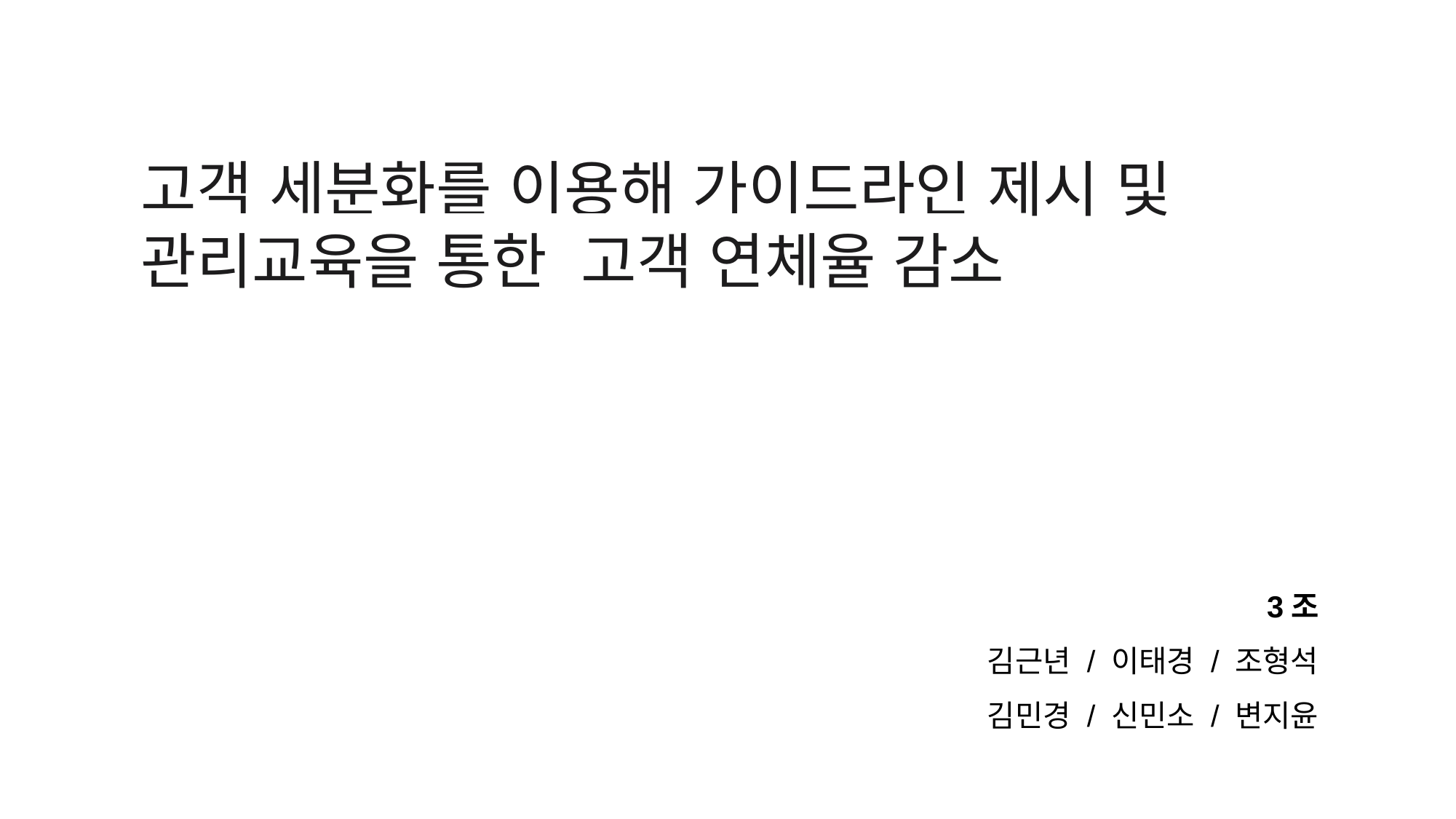

고객 세분화를 이용해 가이드라인 제시 및 관리교육을 통한  고객 연체율 감소
3조
김근년 / 이태경 / 조형석
김민경 / 신민소 / 변지윤